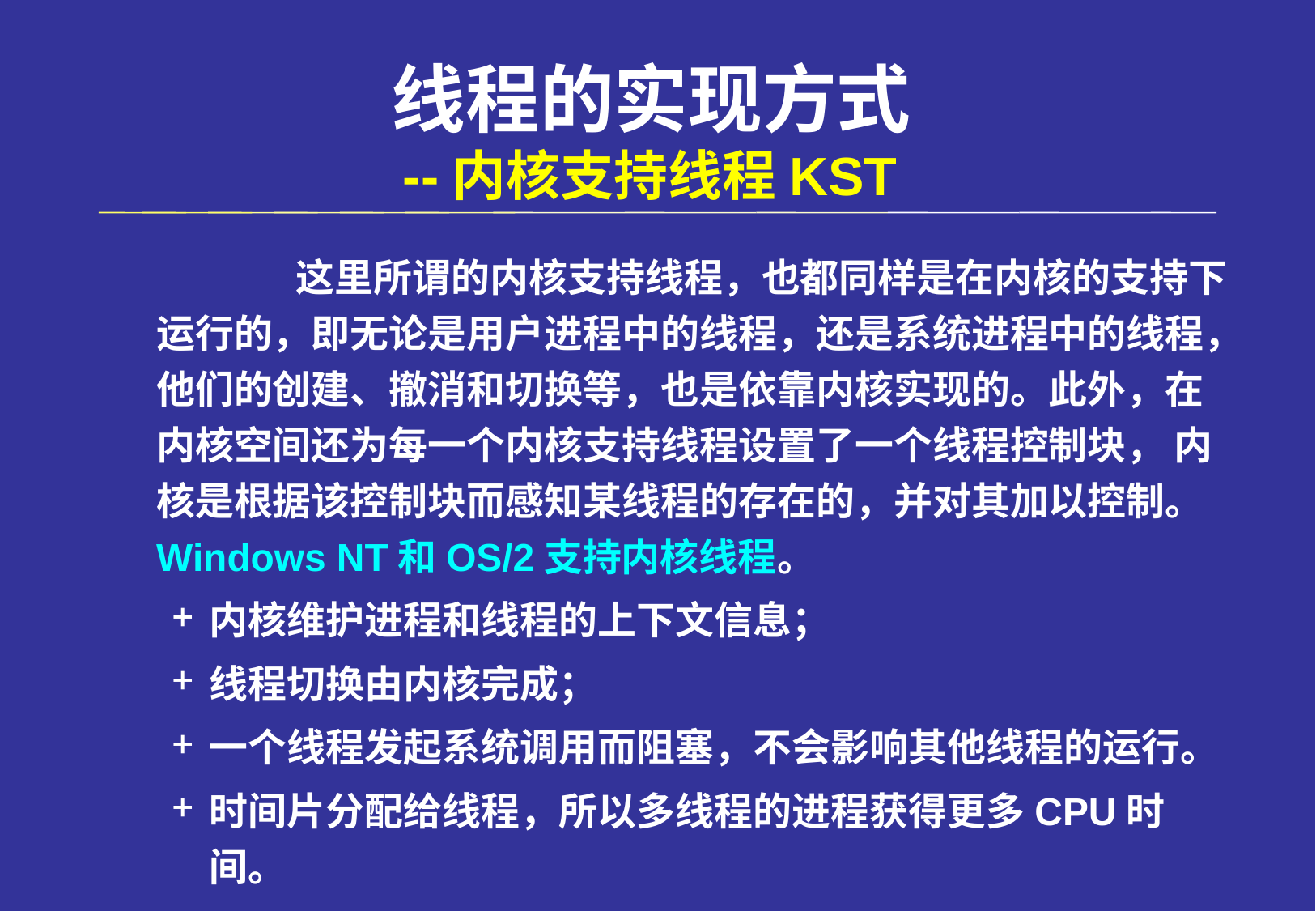

# 线程的实现方式 --内核支持线程KST
		 这里所谓的内核支持线程，也都同样是在内核的支持下运行的，即无论是用户进程中的线程，还是系统进程中的线程，他们的创建、撤消和切换等，也是依靠内核实现的。此外，在内核空间还为每一个内核支持线程设置了一个线程控制块， 内核是根据该控制块而感知某线程的存在的，并对其加以控制。
	Windows NT和OS/2支持内核线程。
内核维护进程和线程的上下文信息；
线程切换由内核完成；
一个线程发起系统调用而阻塞，不会影响其他线程的运行。
时间片分配给线程，所以多线程的进程获得更多CPU时间。